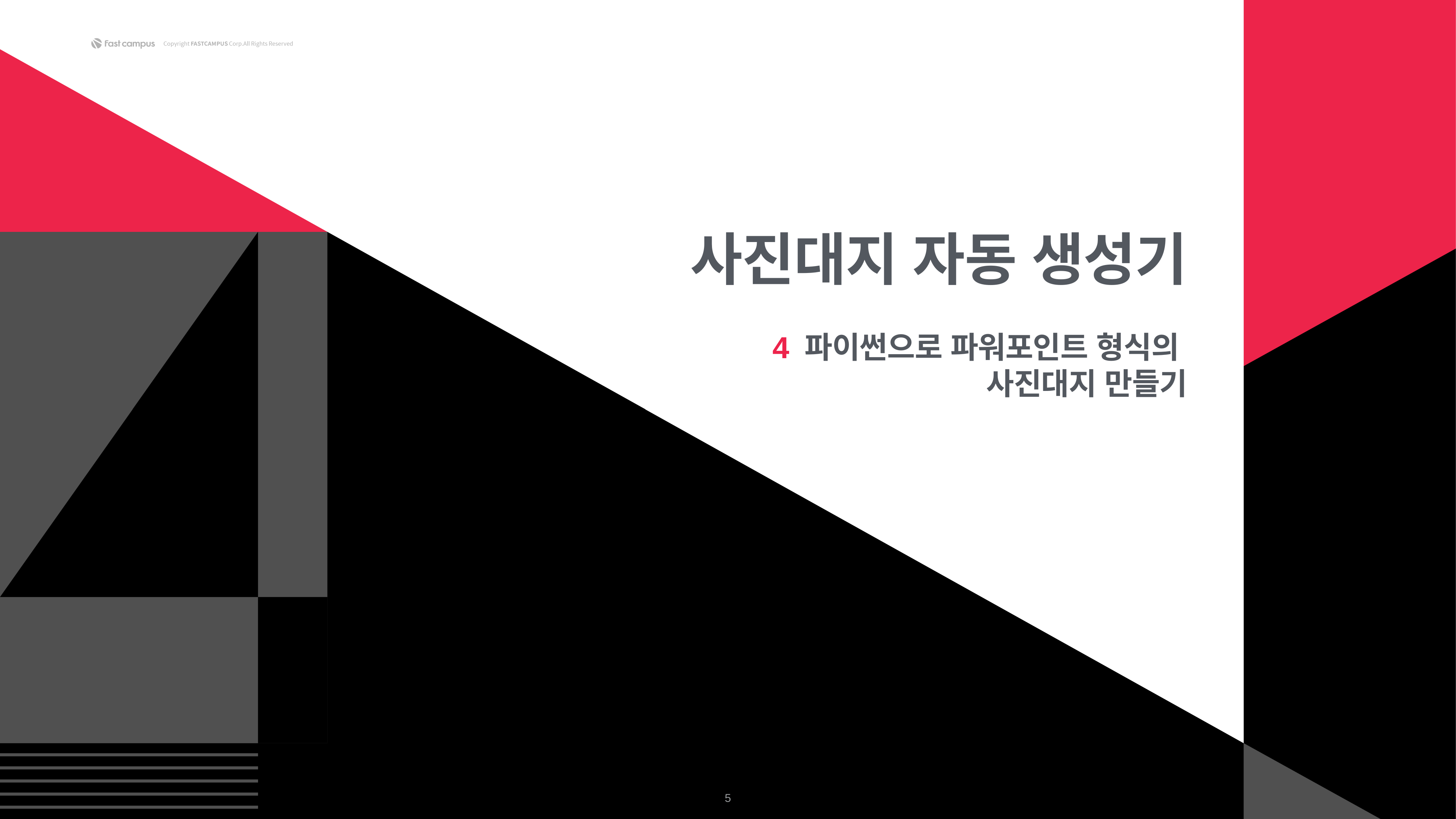

사진대지 자동 생성기

4 파이썬으로 파워포인트 형식의
사진대지 만들기
5